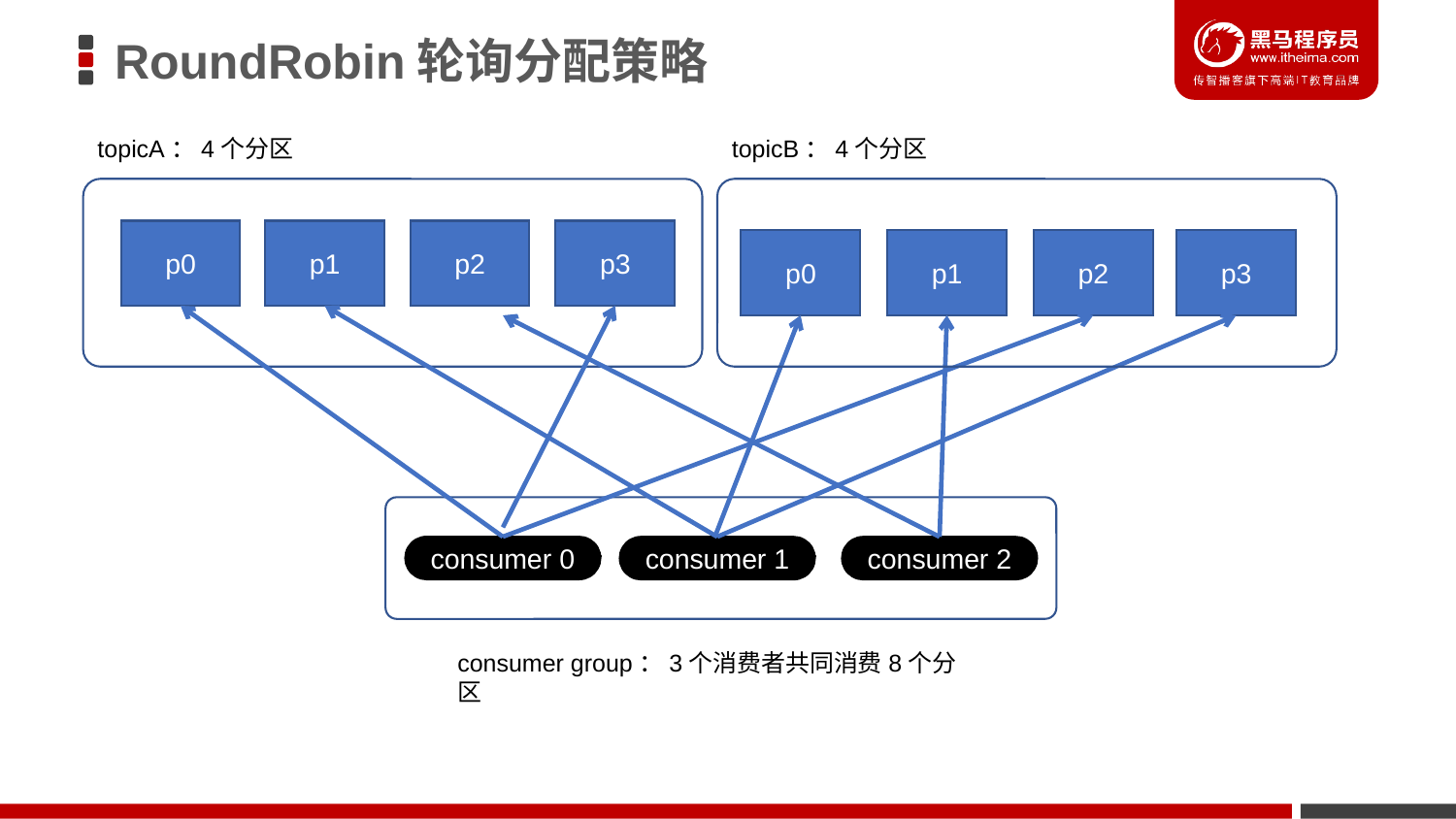

# RoundRobin轮询分配策略
topicA：4个分区
topicB：4个分区

p0
p1
p2
p3
p0
p1
p2
p3

consumer 0
consumer 1
consumer 2
consumer group：3个消费者共同消费8个分区